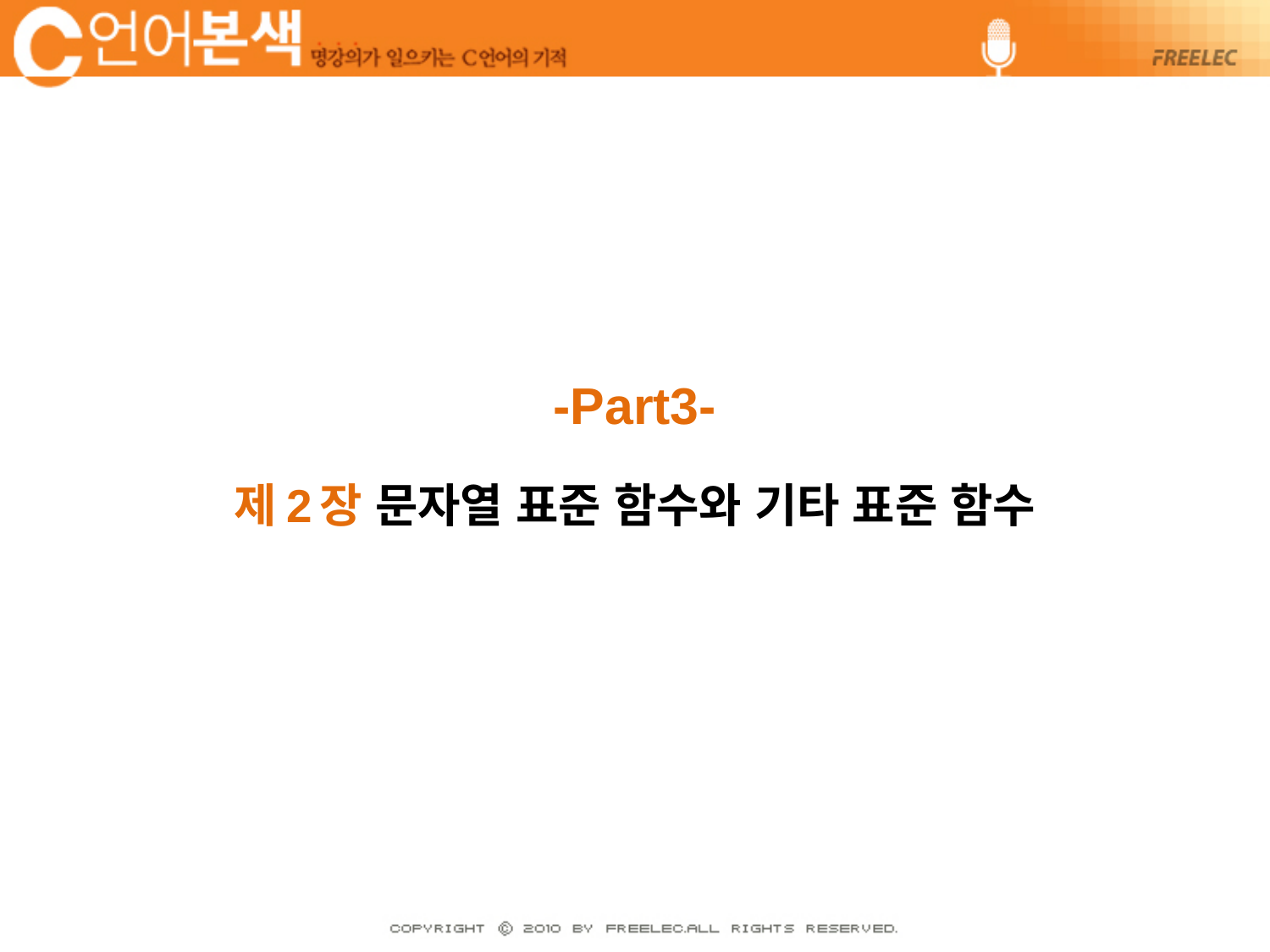

# -Part3- 제2장 문자열 표준 함수와 기타 표준 함수